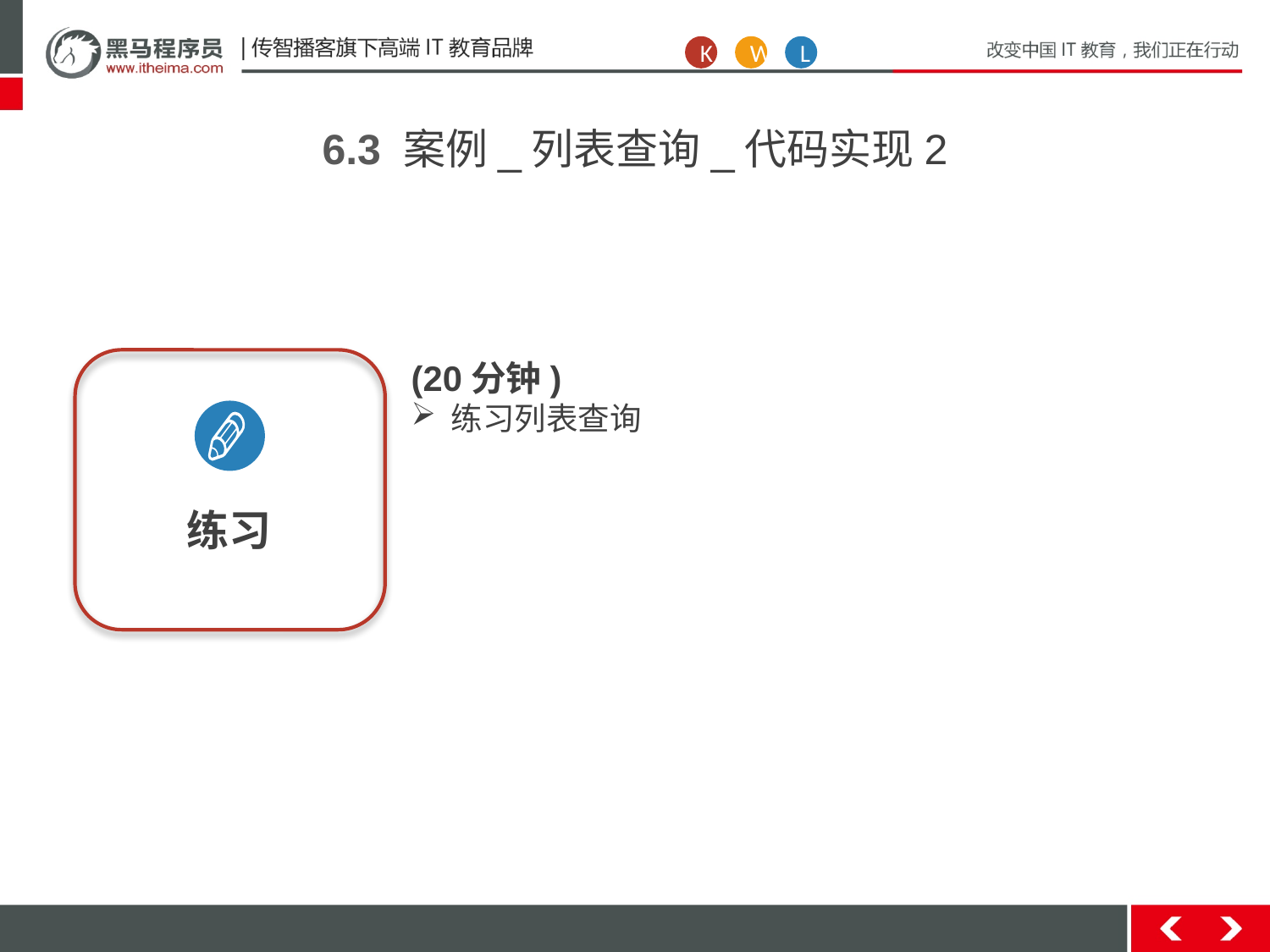

K
W
L
6.3 案例_列表查询_代码实现2

练习
(20分钟)
练习列表查询